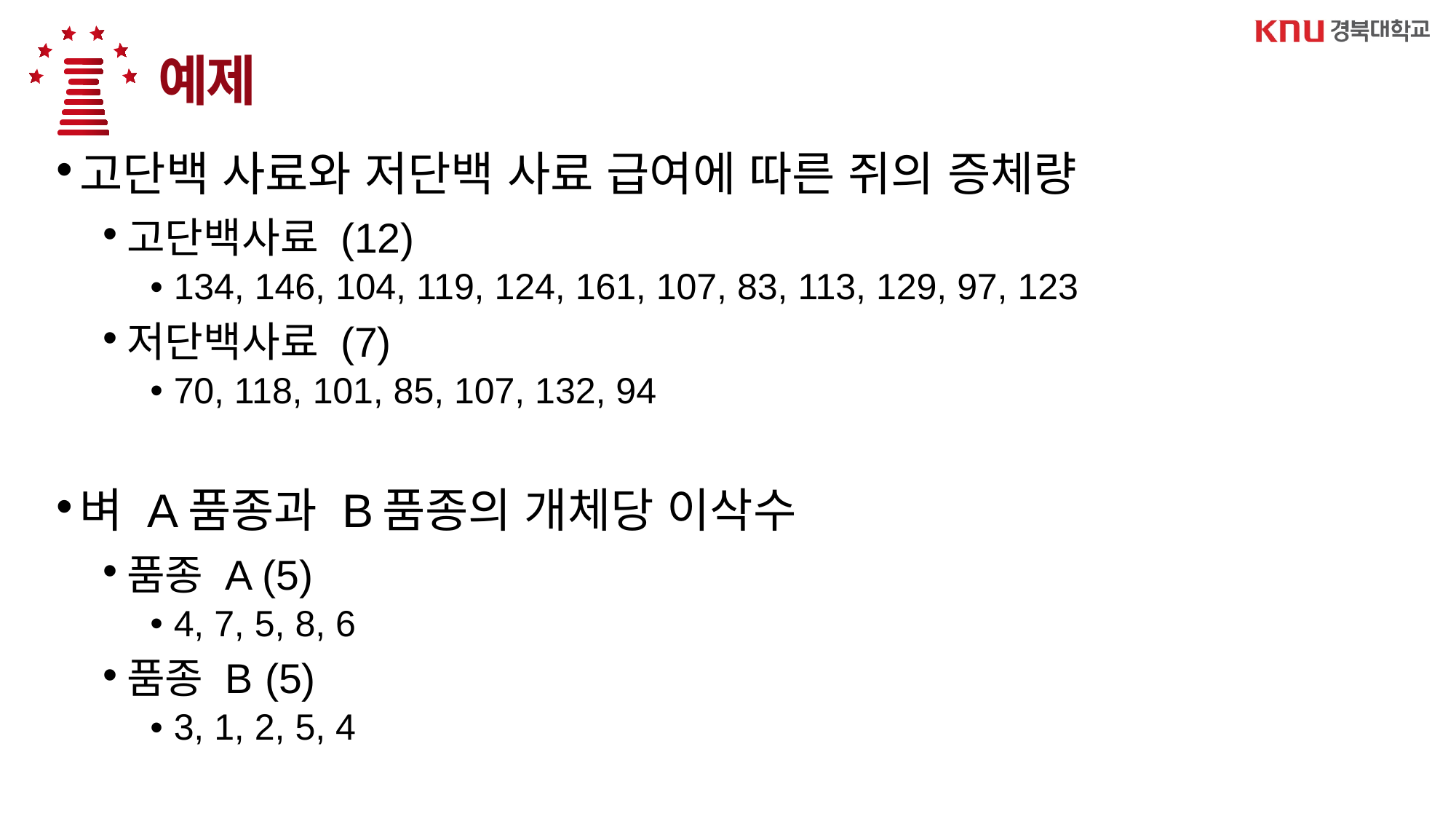

예제
고단백 사료와 저단백 사료 급여에 따른 쥐의 증체량
고단백사료 (12)
134, 146, 104, 119, 124, 161, 107, 83, 113, 129, 97, 123
저단백사료 (7)
70, 118, 101, 85, 107, 132, 94

벼 A품종과 B품종의 개체당 이삭수
품종 A (5)
4, 7, 5, 8, 6
품종 B (5)
3, 1, 2, 5, 4